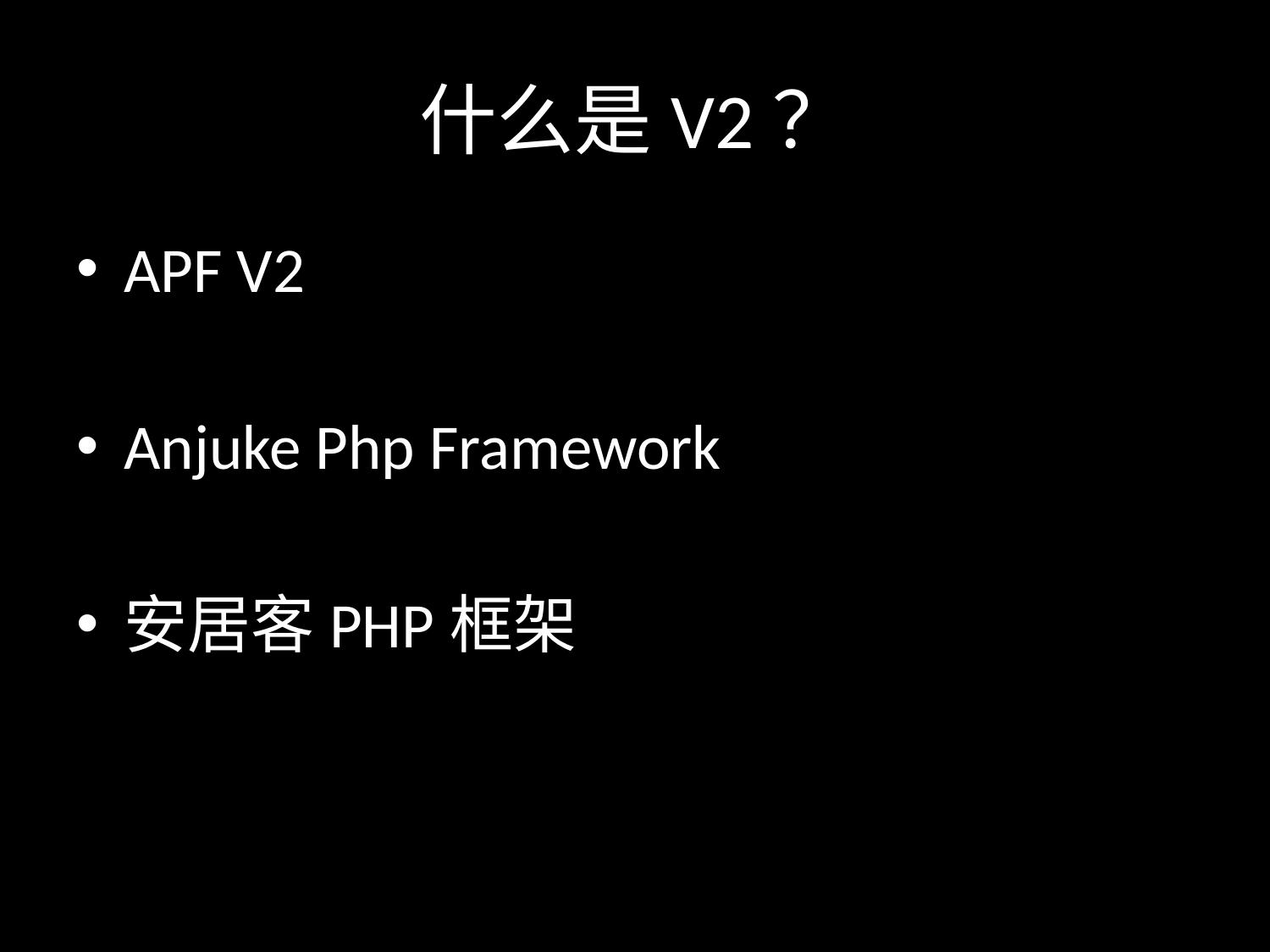

# 什么是V2？
APF V2

Anjuke Php Framework

安居客PHP框架